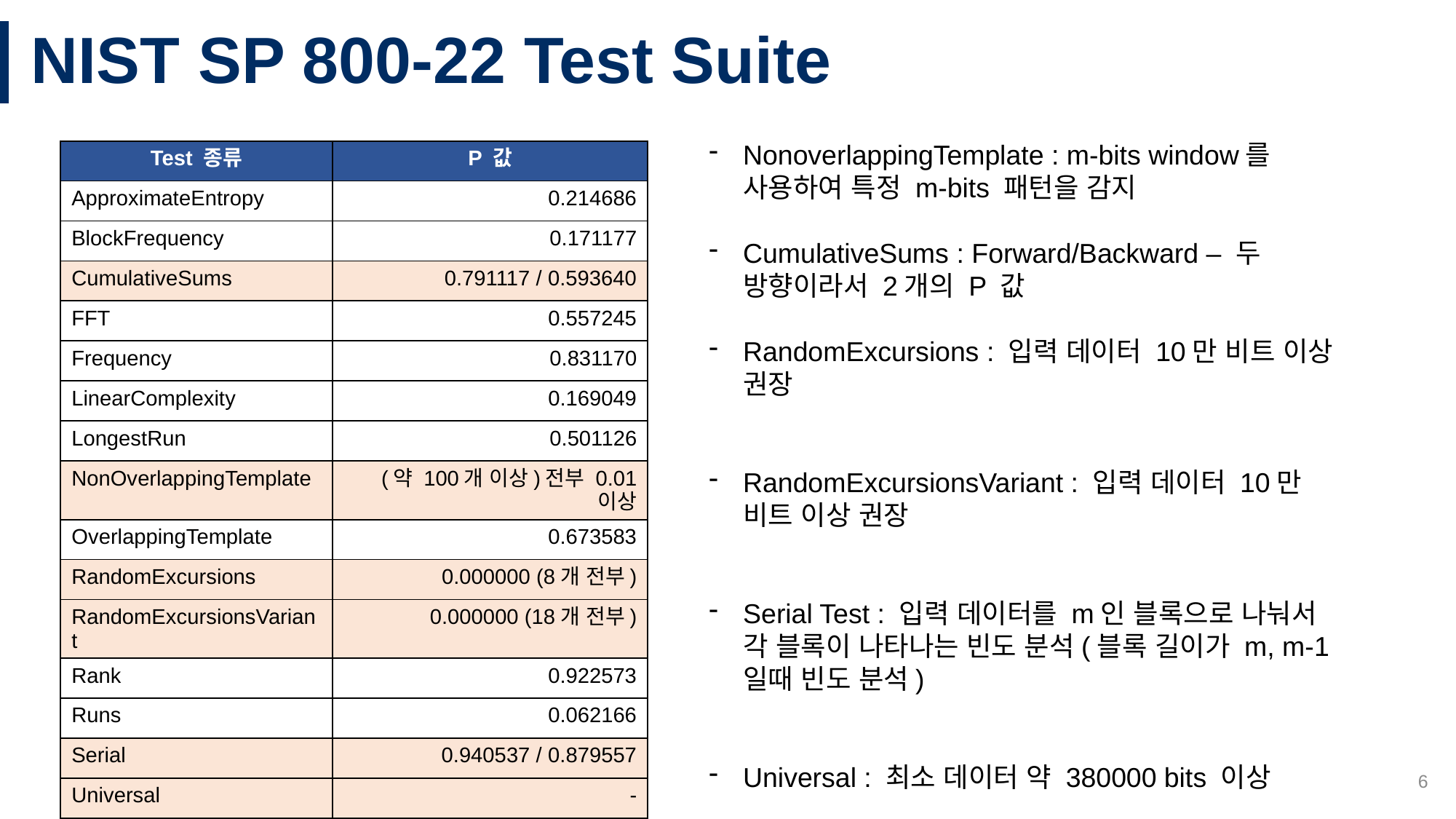

# NIST SP 800-22 Test Suite
NonoverlappingTemplate : m-bits window를 사용하여 특정 m-bits 패턴을 감지

CumulativeSums : Forward/Backward – 두 방향이라서 2개의 P 값

RandomExcursions : 입력 데이터 10만 비트 이상 권장

RandomExcursionsVariant : 입력 데이터 10만 비트 이상 권장

Serial Test : 입력 데이터를 m인 블록으로 나눠서 각 블록이 나타나는 빈도 분석(블록 길이가 m, m-1일때 빈도 분석)

Universal : 최소 데이터 약 380000 bits 이상
| Test 종류 | P 값 |
| --- | --- |
| ApproximateEntropy | 0.214686 |
| BlockFrequency | 0.171177 |
| CumulativeSums | 0.791117 / 0.593640 |
| FFT | 0.557245 |
| Frequency | 0.831170 |
| LinearComplexity | 0.169049 |
| LongestRun | 0.501126 |
| NonOverlappingTemplate | (약 100개 이상)전부 0.01 이상 |
| OverlappingTemplate | 0.673583 |
| RandomExcursions | 0.000000 (8개 전부) |
| RandomExcursionsVariant | 0.000000 (18개 전부) |
| Rank | 0.922573 |
| Runs | 0.062166 |
| Serial | 0.940537 / 0.879557 |
| Universal | - |
6